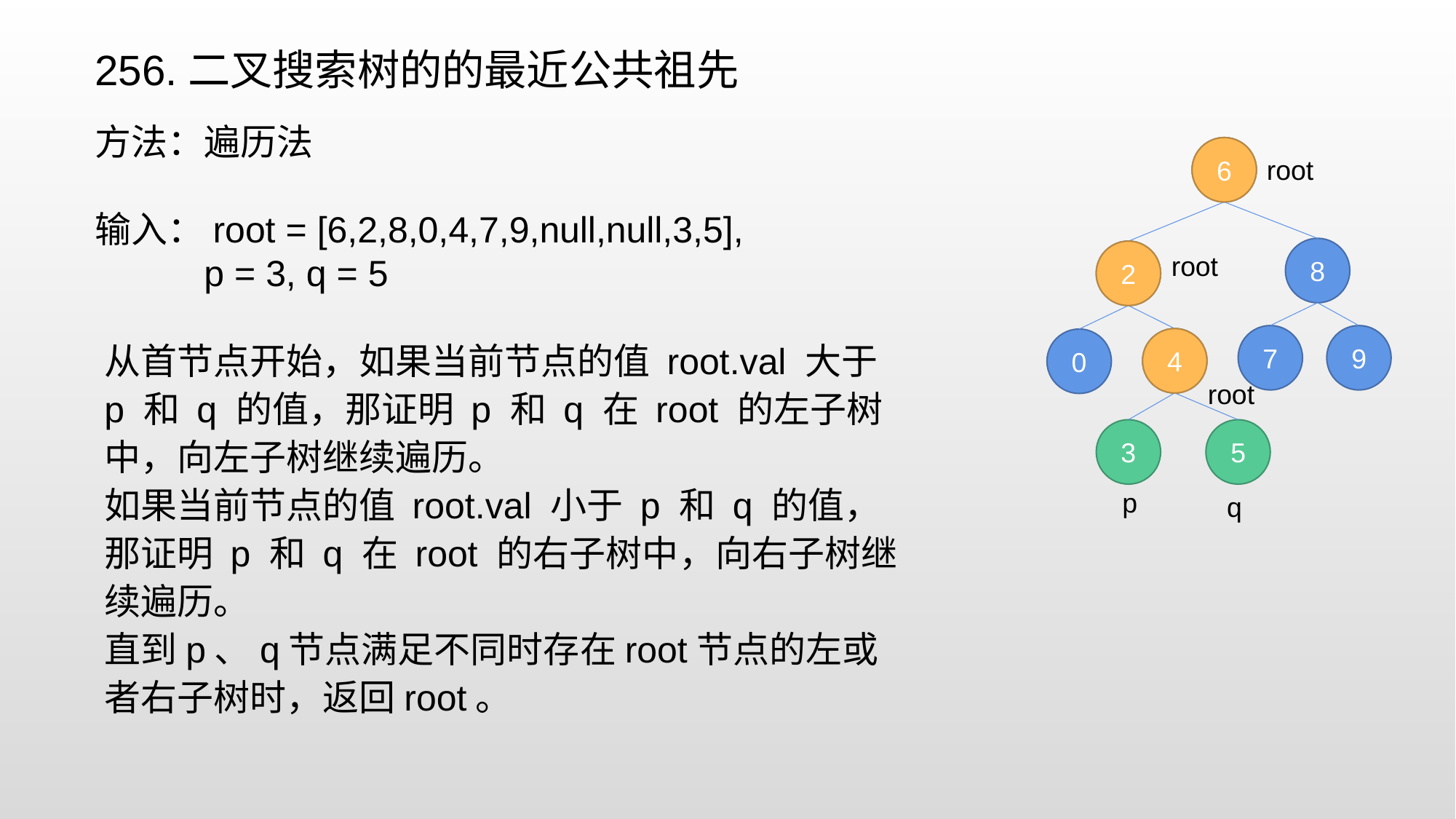

256.二叉搜索树的的最近公共祖先
方法：遍历法

输入：root = [6,2,8,0,4,7,9,null,null,3,5],
p = 3, q = 5
6
8
2
7
9
4
0
3
5
6
root
2
root
4
从首节点开始，如果当前节点的值 root.val 大于 p 和 q 的值，那证明 p 和 q 在 root 的左子树中，向左子树继续遍历。
如果当前节点的值 root.val 小于 p 和 q 的值，那证明 p 和 q 在 root 的右子树中，向右子树继续遍历。
直到p、q节点满足不同时存在root节点的左或者右子树时，返回root。
root
p
q